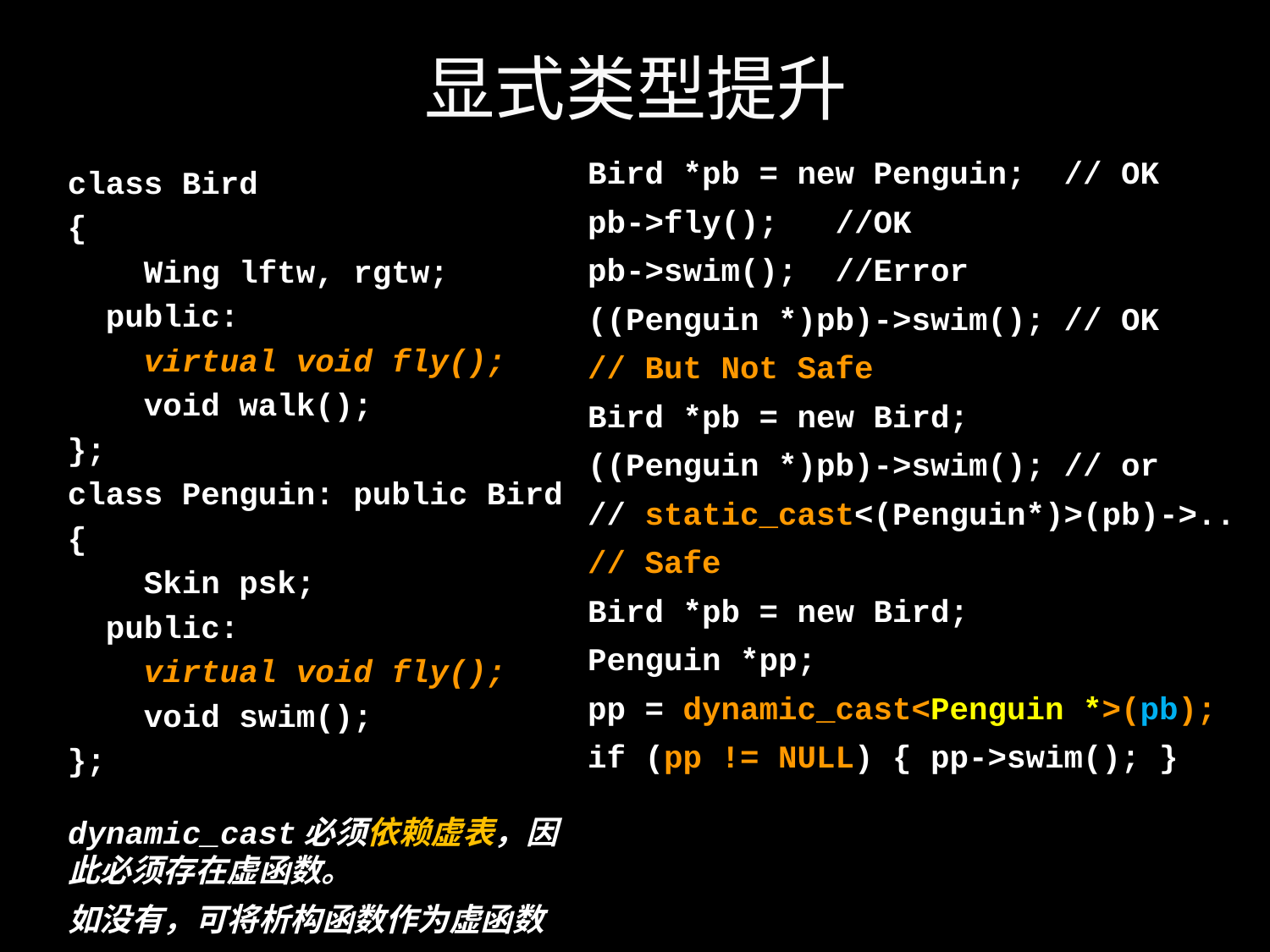

# 显式类型提升
Bird *pb = new Penguin;  // OK
pb->fly();   //OK
pb->swim();  //Error
((Penguin *)pb)->swim(); // OK
// But Not Safe
Bird *pb = new Bird;
((Penguin *)pb)->swim(); // or
// static_cast<(Penguin*)>(pb)->..
// Safe
Bird *pb = new Bird;
Penguin *pp;
pp = dynamic_cast<Penguin *>(pb);
if (pp != NULL) { pp->swim(); }
class Bird
{
    Wing lftw, rgtw;
  public:
    virtual void fly();
    void walk();
};
class Penguin: public Bird
{
    Skin psk;
  public:
    virtual void fly();
    void swim();
};
dynamic_cast必须依赖虚表，因此必须存在虚函数。
如没有，可将析构函数作为虚函数